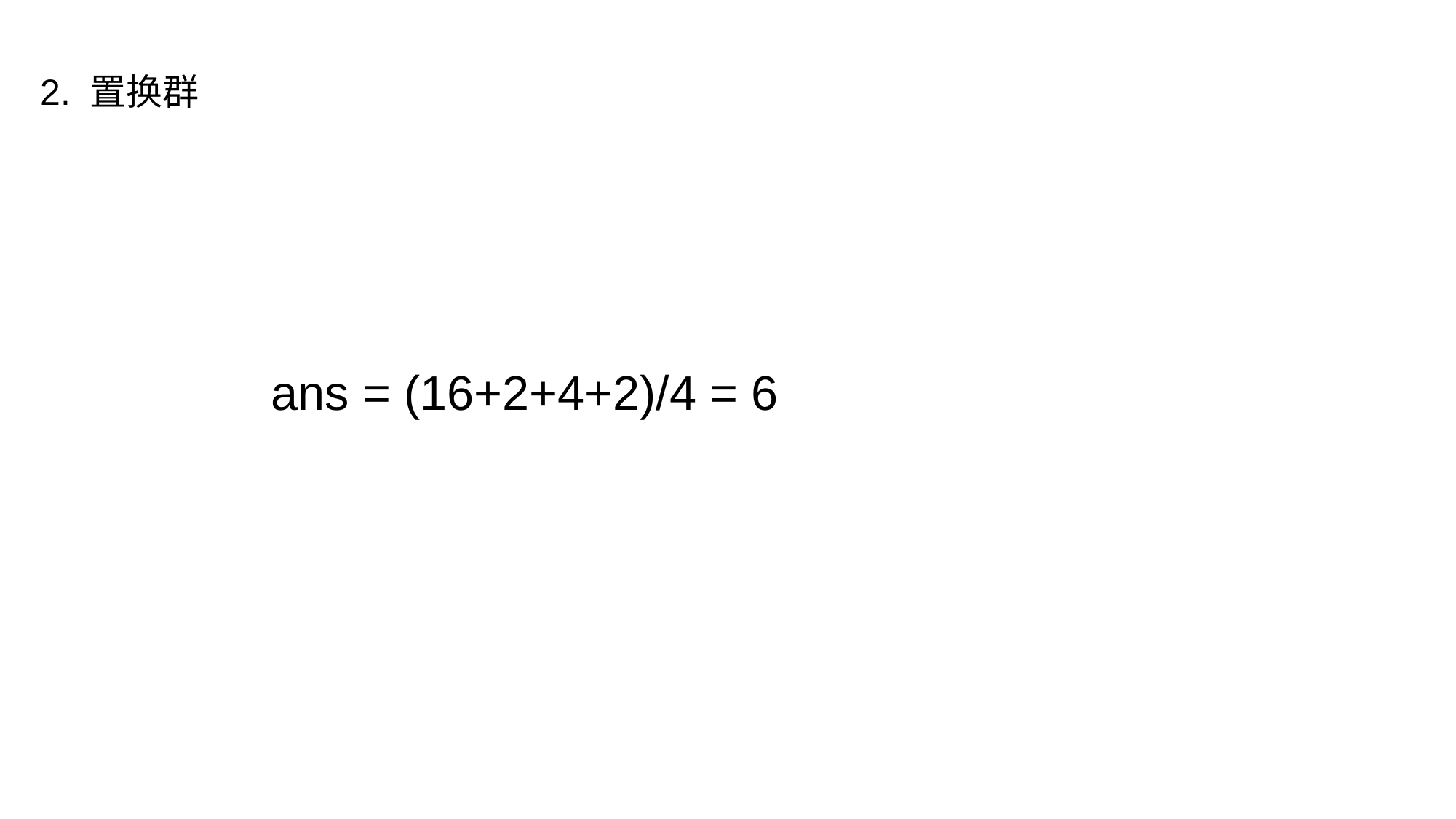

2. 置换群

	ans = (16+2+4+2)/4 = 6